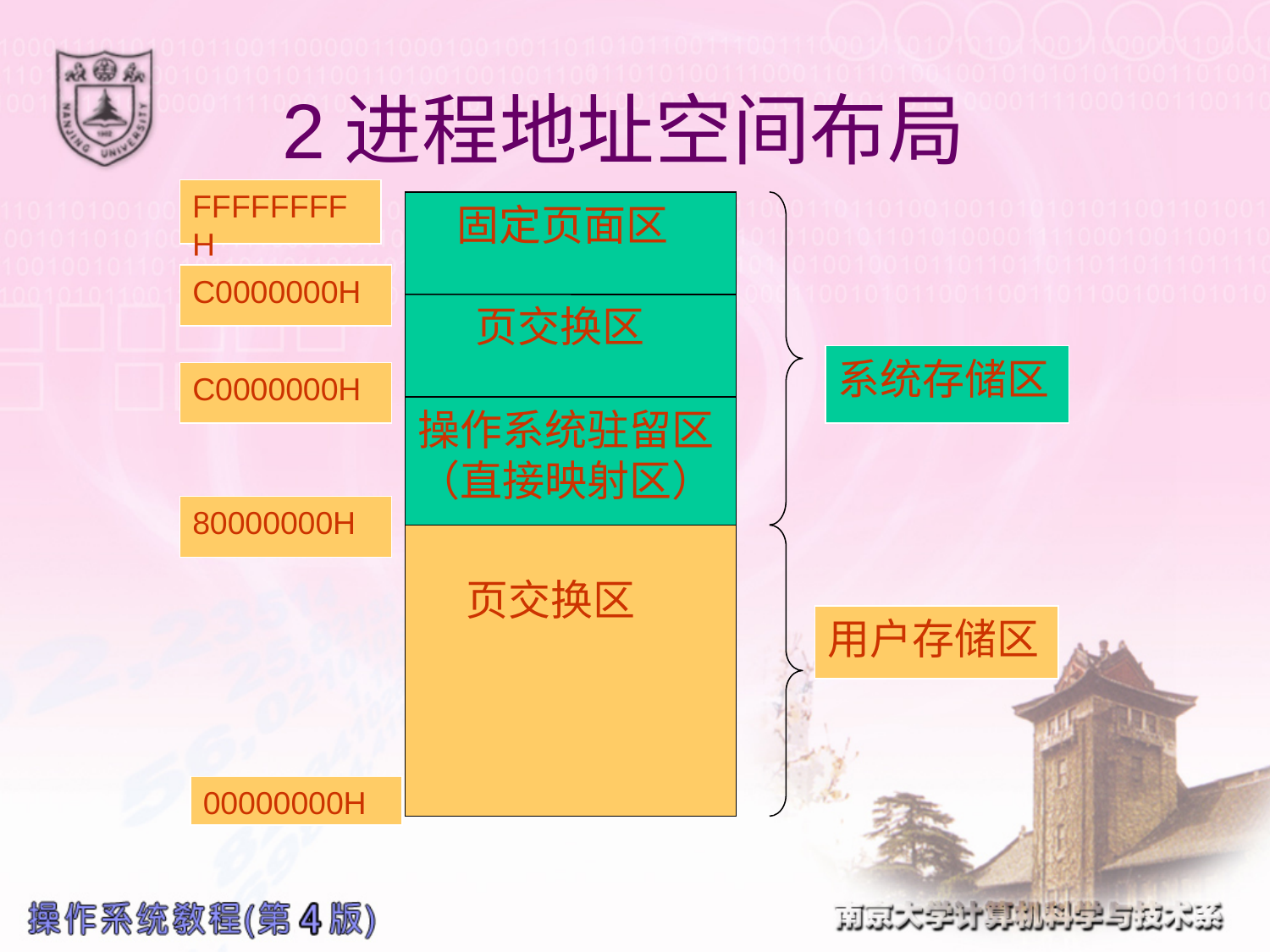

# 2进程地址空间布局
FFFFFFFFH

   固定页面区

     页交换区

C0000000H

系统存储区
C0000000H

操作系统驻留区
（直接映射区）

80000000H

    页交换区

用户存储区
00000000H